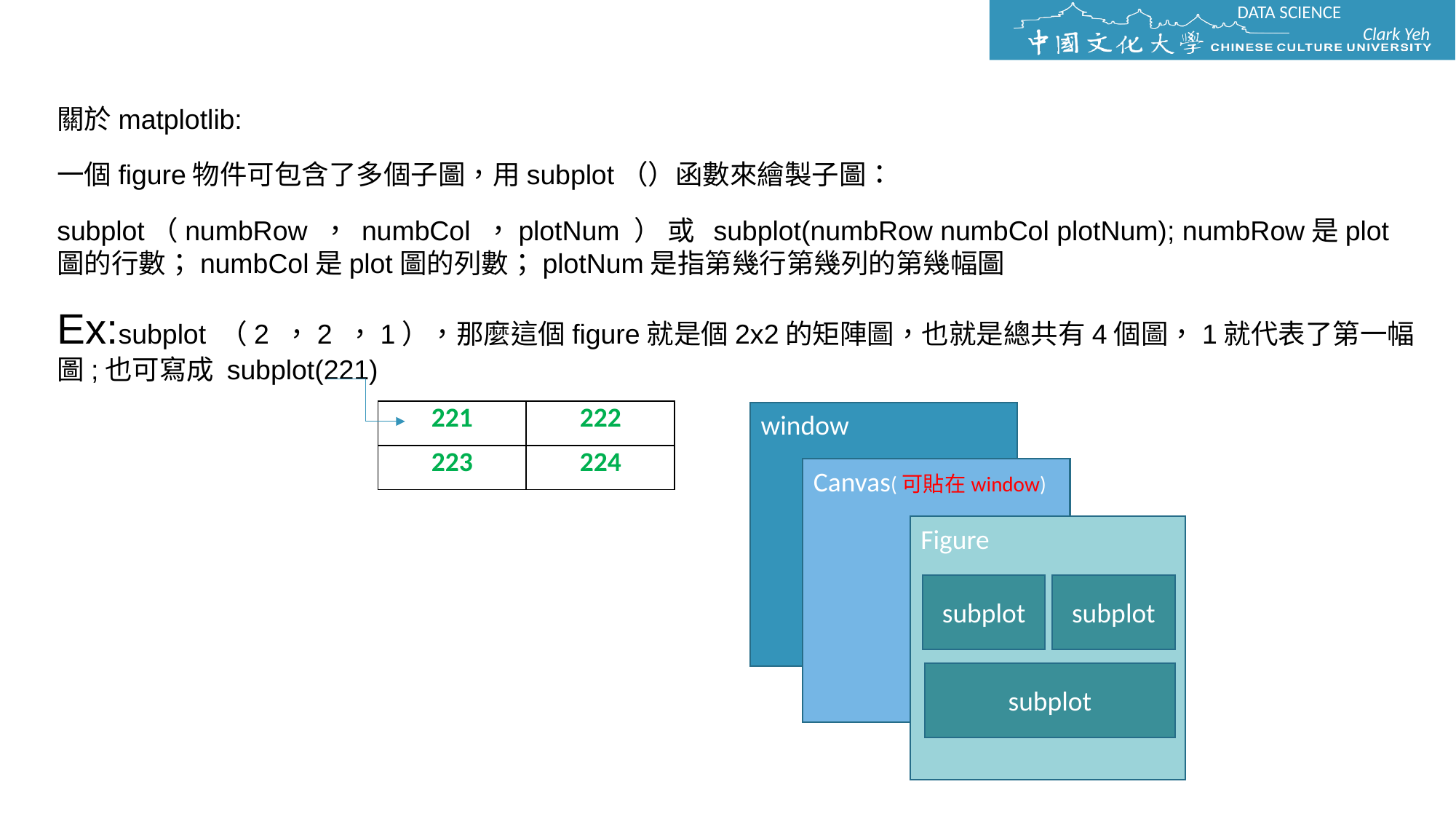

關於matplotlib:
一個figure物件可包含了多個子圖，用subplot（）函數來繪製子圖：
subplot（numbRow ， numbCol ，plotNum ） 或  subplot(numbRow numbCol plotNum); numbRow是plot圖的行數；numbCol是plot圖的列數；plotNum是指第幾行第幾列的第幾幅圖
Ex:subplot （2 ，2 ，1），那麼這個figure就是個2x2的矩陣圖，也就是總共有4個圖，1就代表了第一幅圖;也可寫成 subplot(221)

| 221 | 222 |
| --- | --- |
| 223 | 224 |
window
Canvas(可貼在window)
Figure
subplot
subplot
subplot